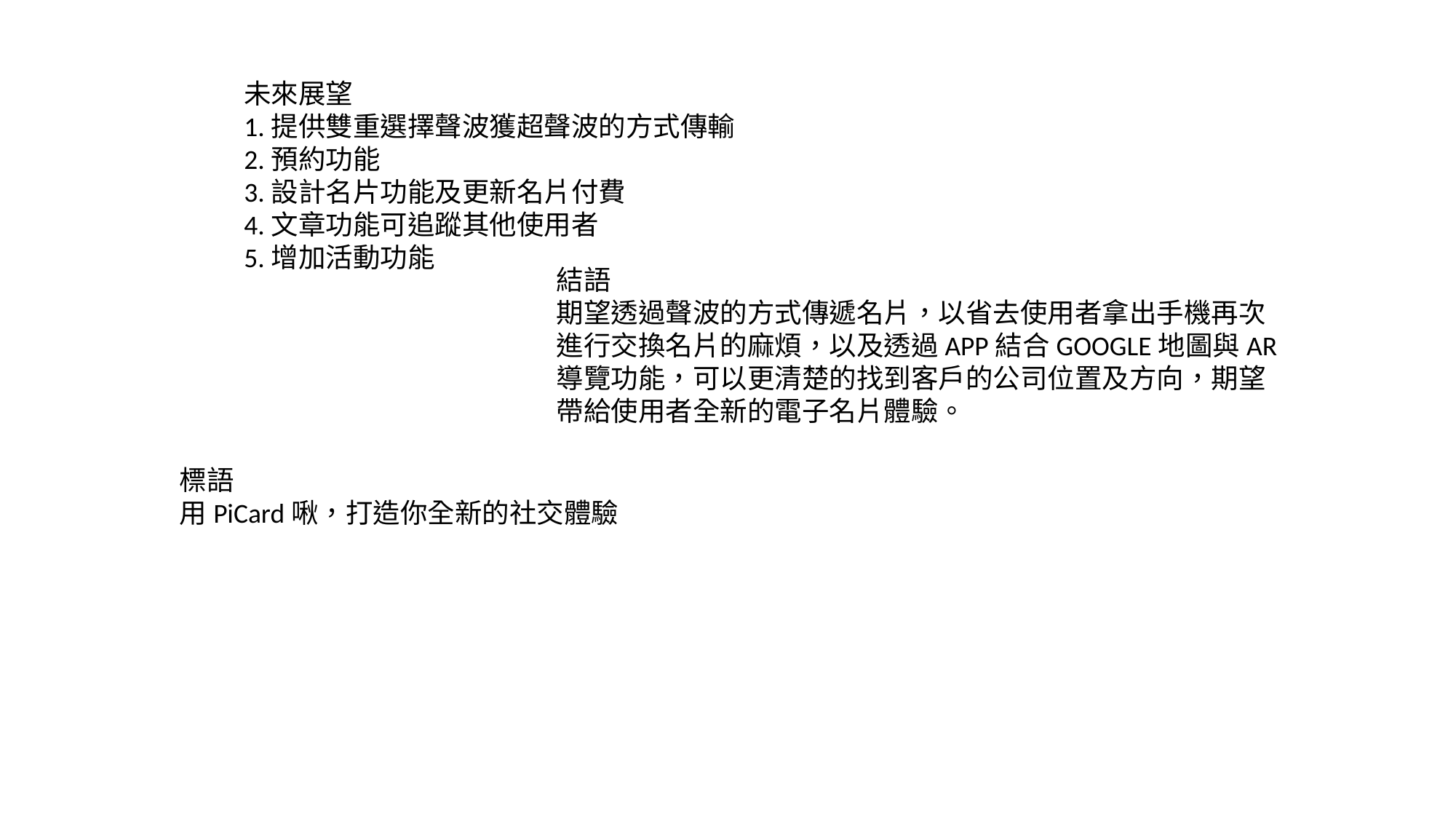

未來展望
1.提供雙重選擇聲波獲超聲波的方式傳輸
2.預約功能
3.設計名片功能及更新名片付費
4.文章功能可追蹤其他使用者
5.增加活動功能
結語
期望透過聲波的方式傳遞名片，以省去使用者拿出手機再次進行交換名片的麻煩，以及透過APP結合GOOGLE地圖與AR導覽功能，可以更清楚的找到客戶的公司位置及方向，期望帶給使用者全新的電子名片體驗。
標語
用PiCard啾，打造你全新的社交體驗